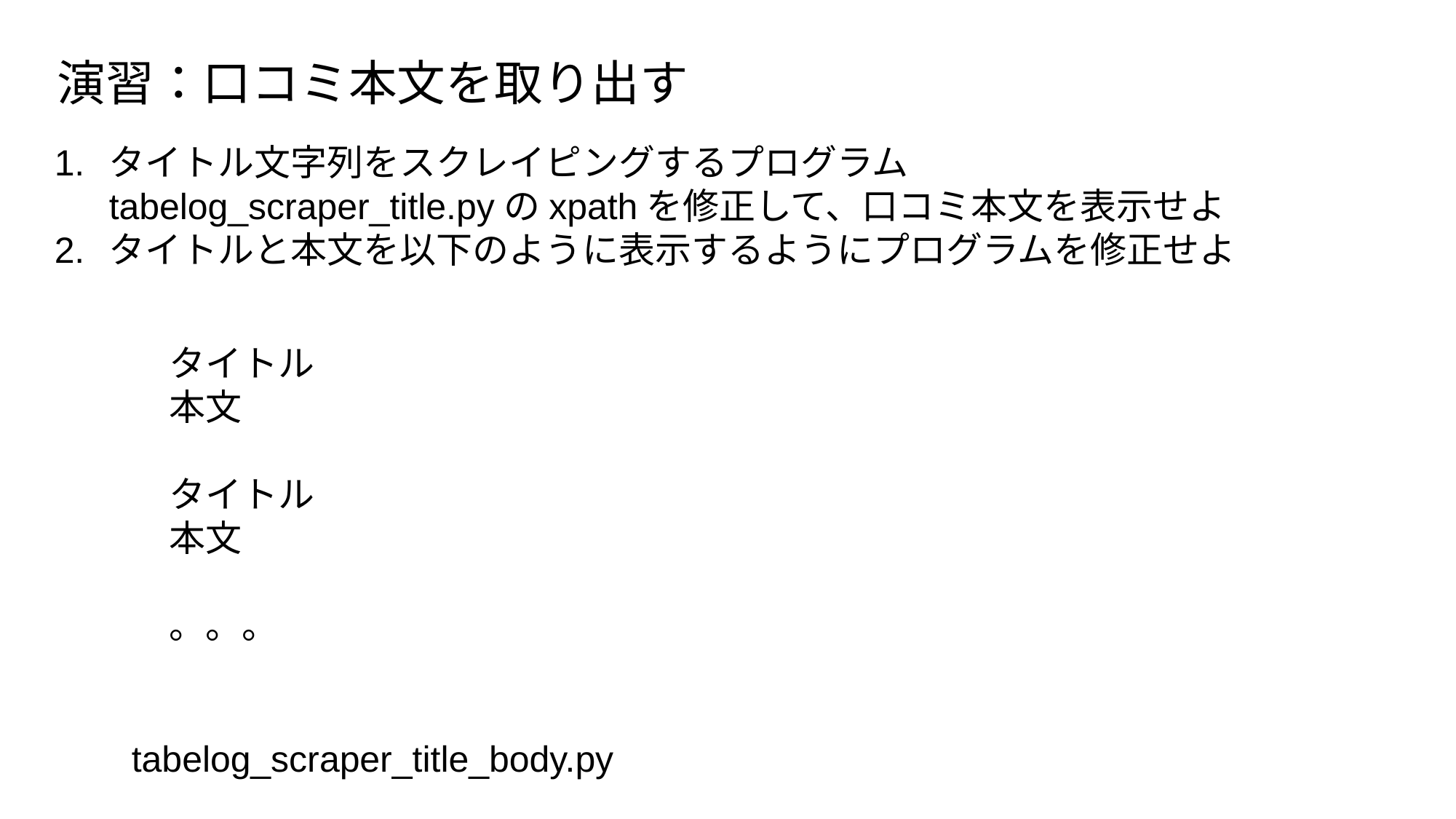

演習：口コミ本文を取り出す
タイトル文字列をスクレイピングするプログラムtabelog_scraper_title.pyのxpathを修正して、口コミ本文を表示せよ
タイトルと本文を以下のように表示するようにプログラムを修正せよ
タイトル
本文

タイトル
本文

。。。
tabelog_scraper_title_body.py